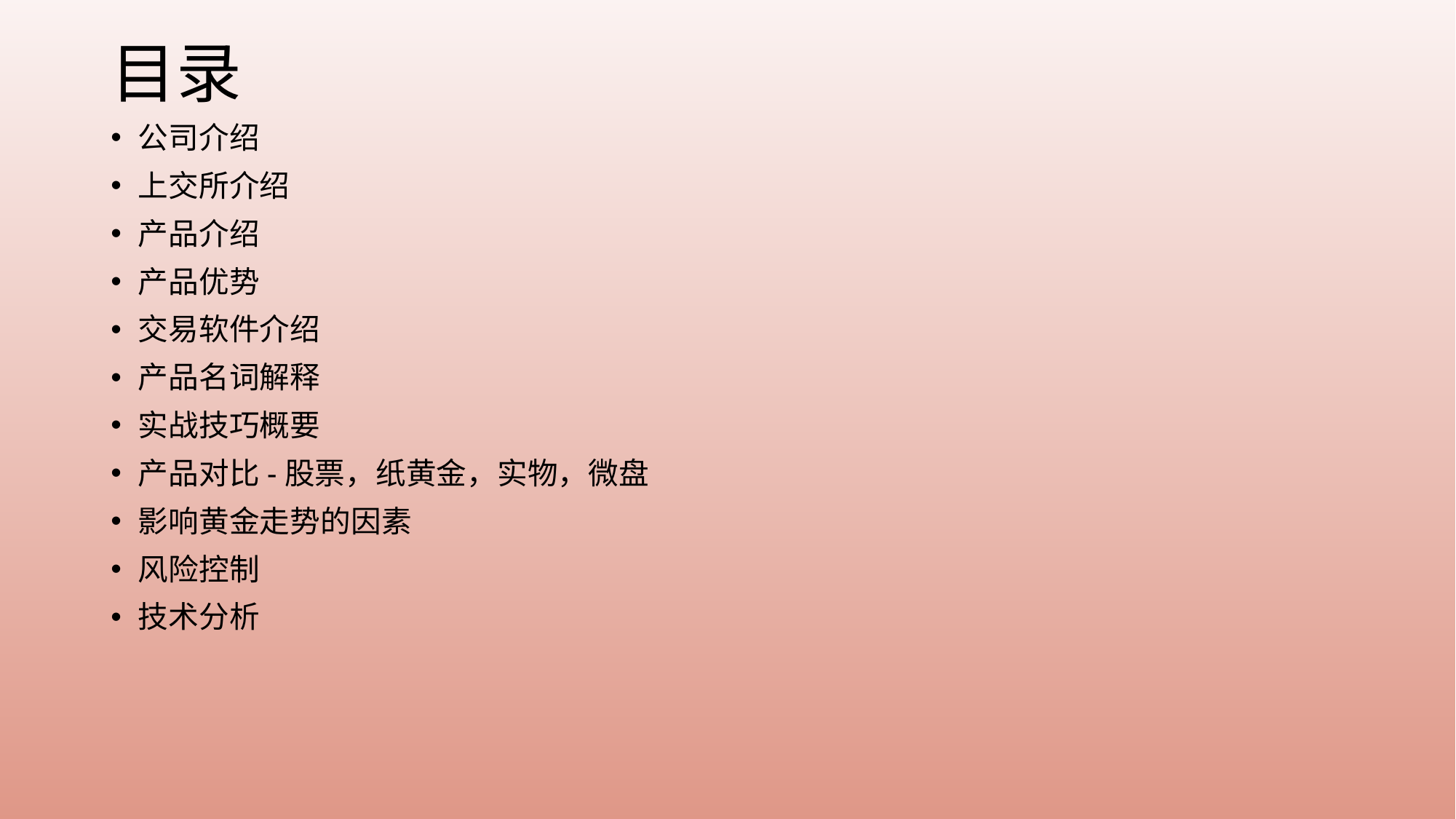

# 目录
公司介绍
上交所介绍
产品介绍
产品优势
交易软件介绍
产品名词解释
实战技巧概要
产品对比-股票，纸黄金，实物，微盘
影响黄金走势的因素
风险控制
技术分析